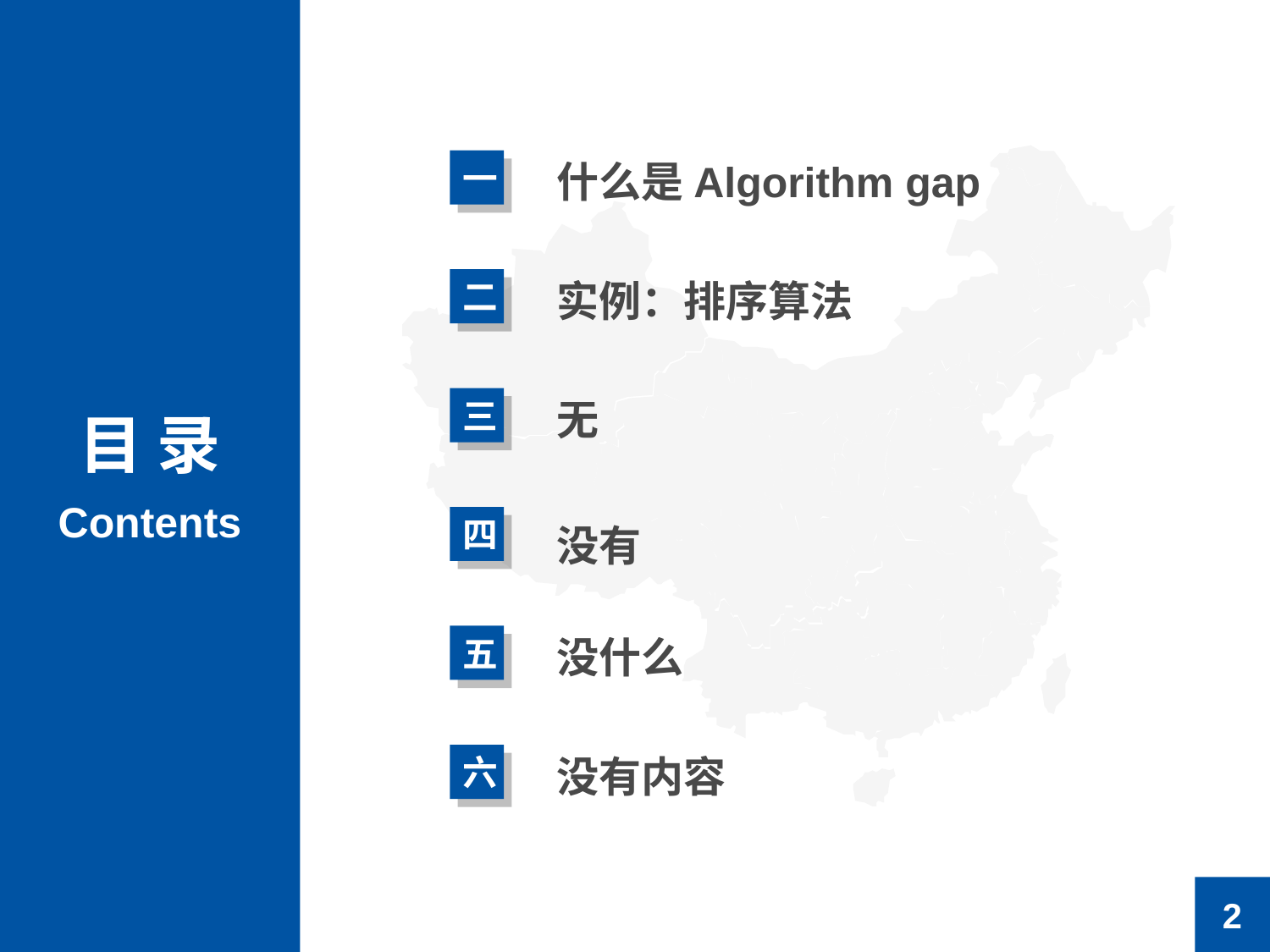

什么是Algorithm gap
一

实例：排序算法
二

无
三

目 录
Contents
四

没有
没什么
五

没有内容
六

2